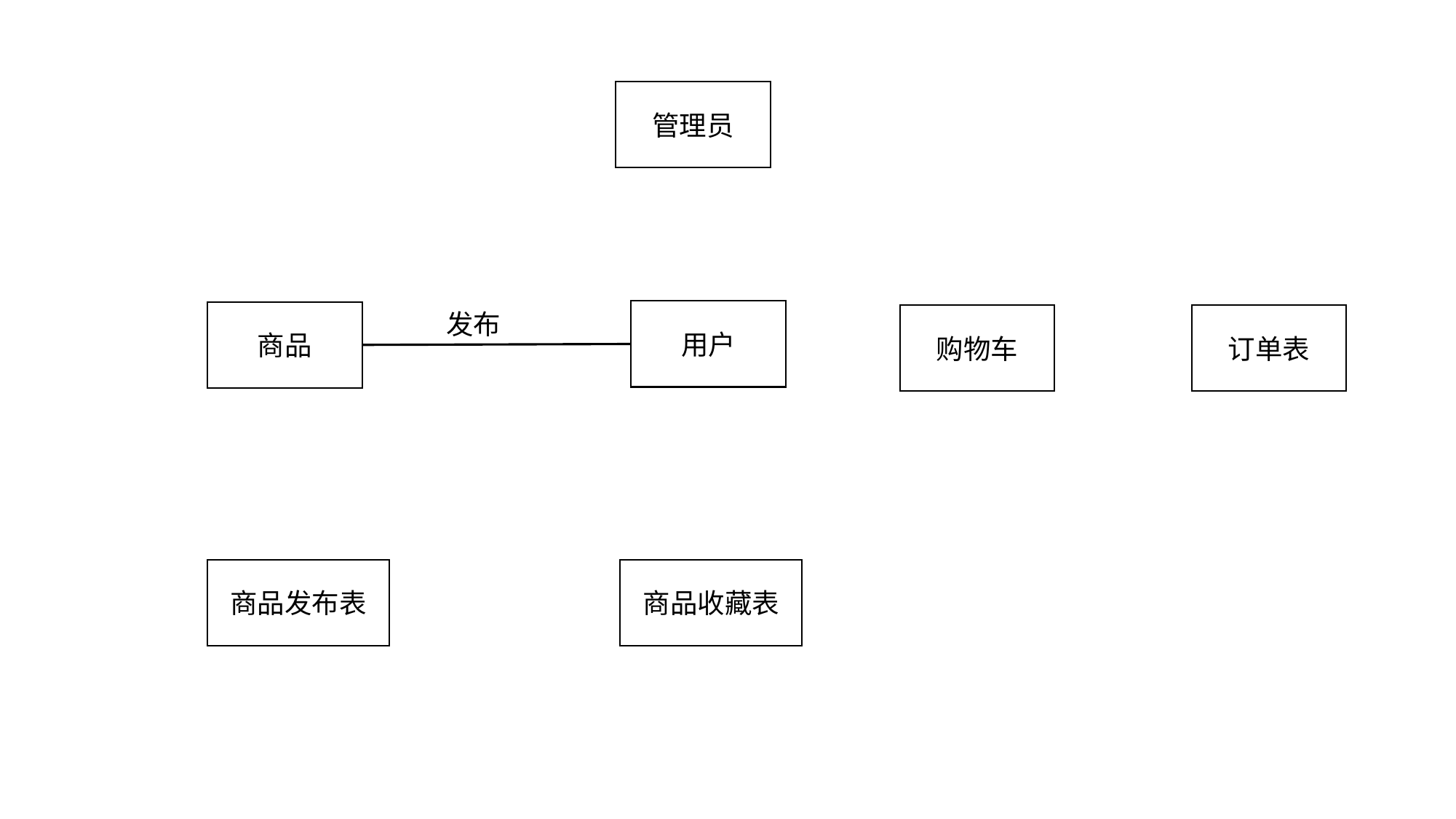

管理员
用户
商品
发布
购物车
订单表
商品发布表
商品收藏表